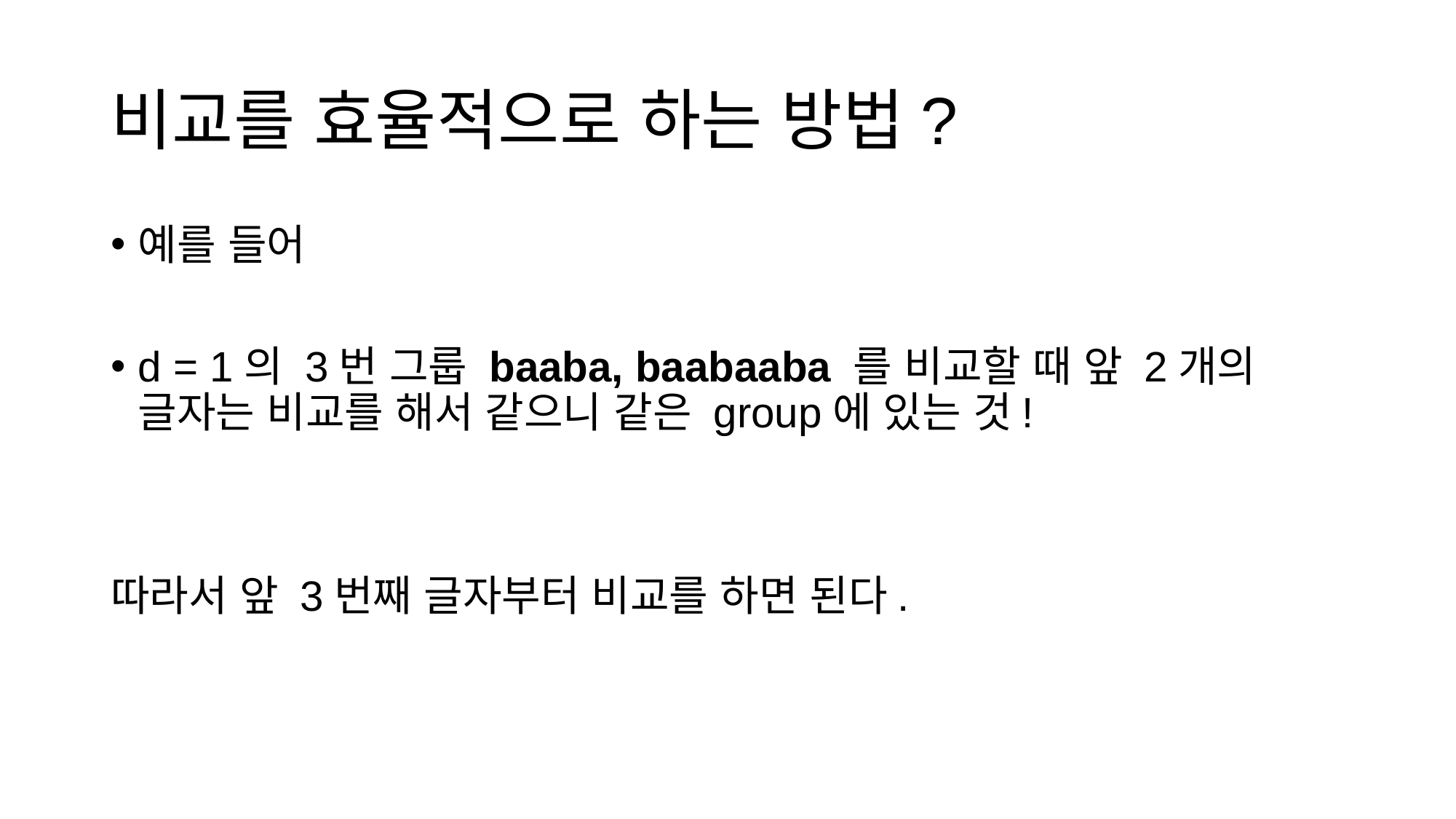

# 비교를 효율적으로 하는 방법?
예를 들어

d = 1의 3번 그룹 baaba, baabaaba 를 비교할 때 앞 2개의 글자는 비교를 해서 같으니 같은 group에 있는 것!

따라서 앞 3번째 글자부터 비교를 하면 된다.